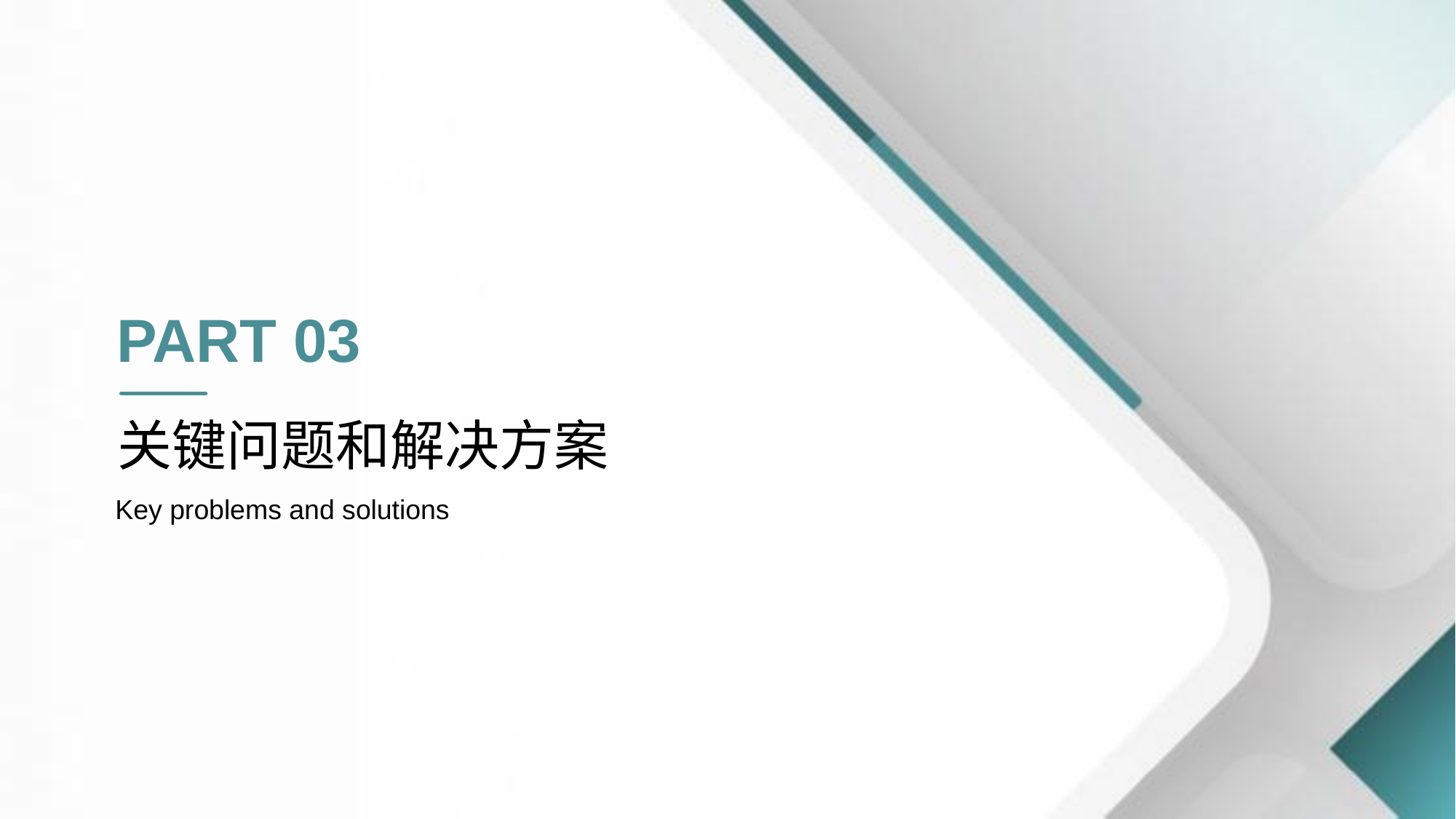

PART 03
关键问题和解决方案
Key problems and solutions